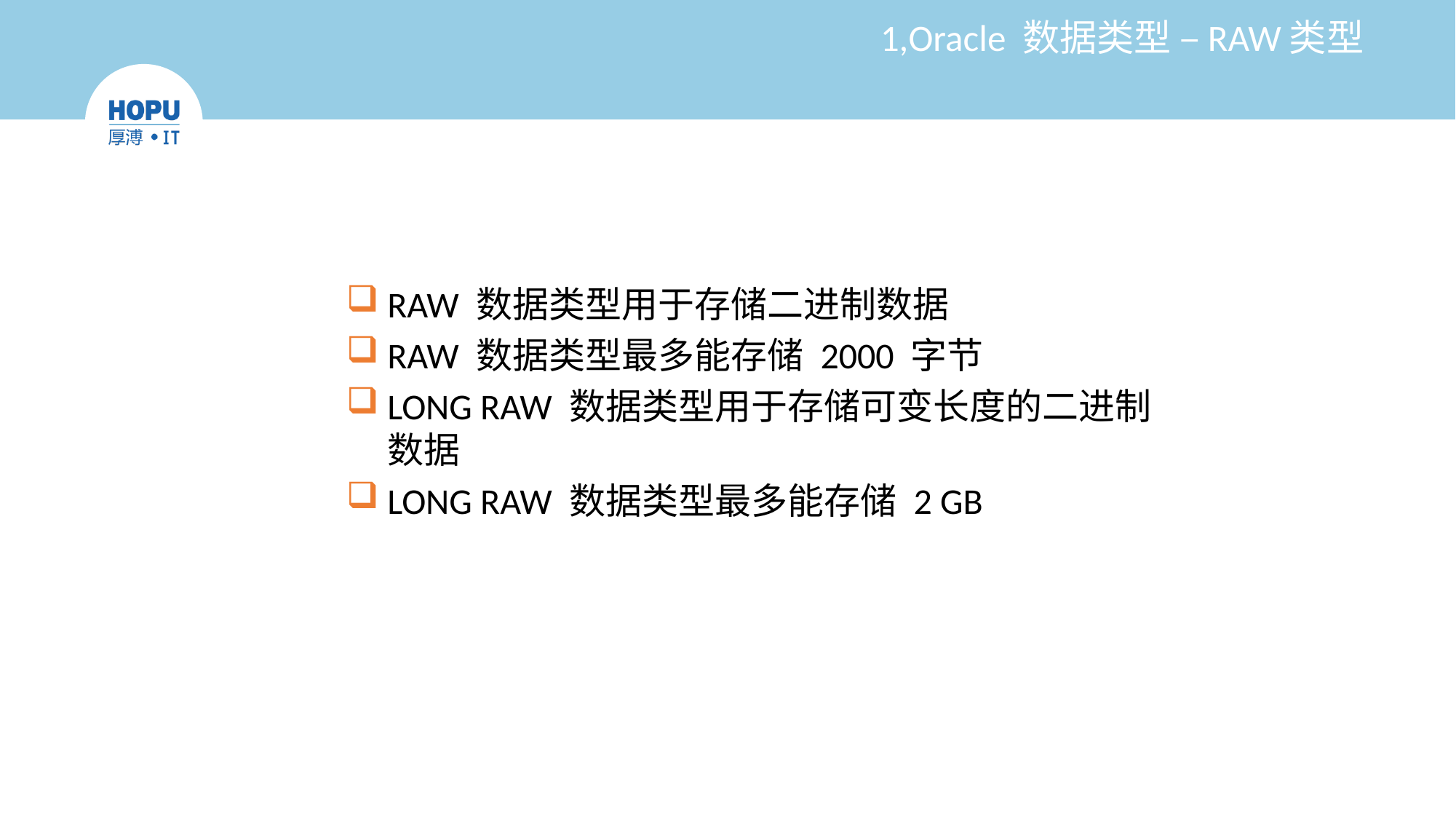

# 1,Oracle 数据类型 –RAW类型

RAW 数据类型用于存储二进制数据
RAW 数据类型最多能存储 2000 字节
LONG RAW 数据类型用于存储可变长度的二进制数据
LONG RAW 数据类型最多能存储 2 GB